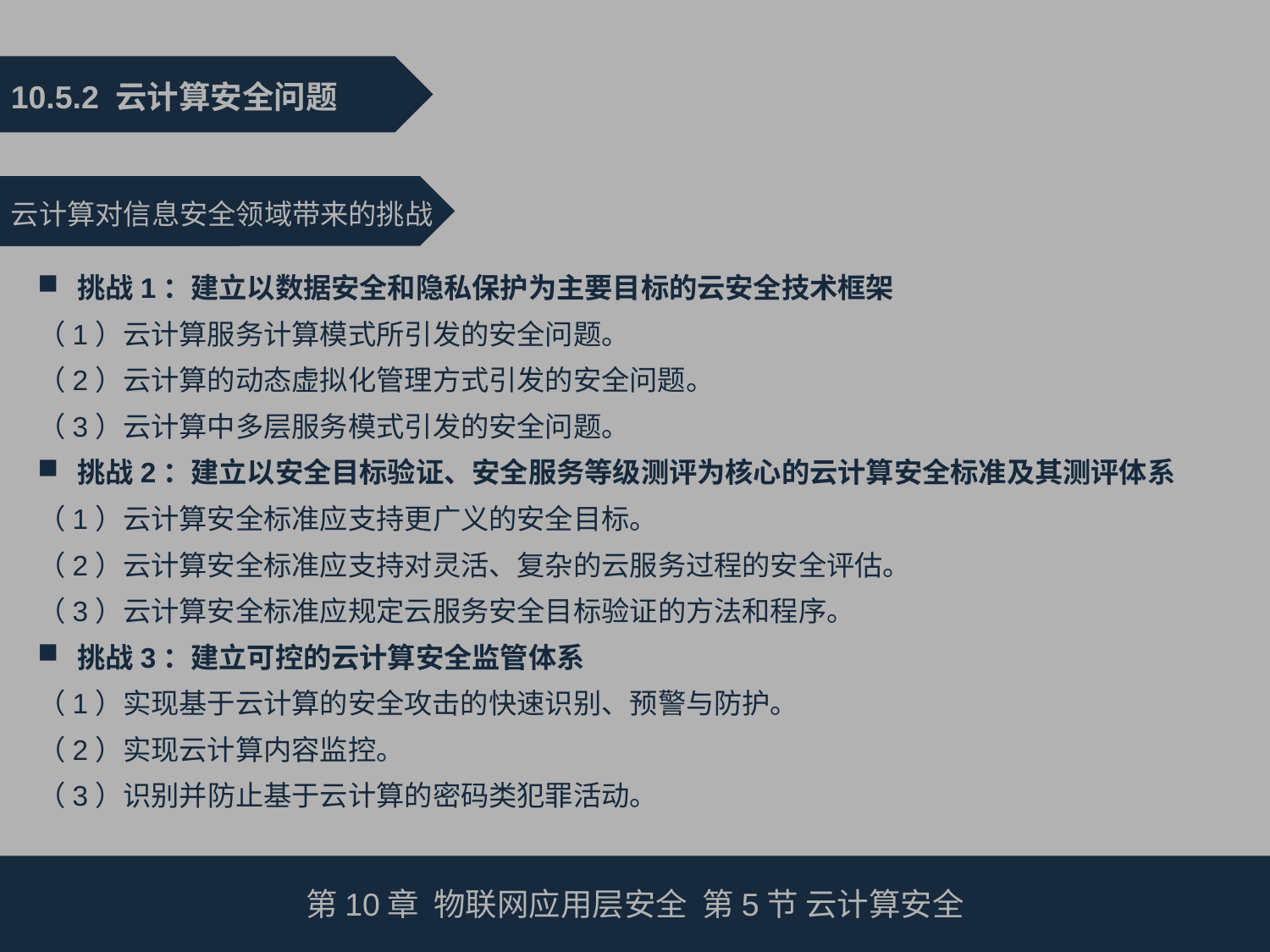

10.5.2 云计算安全问题

云计算对信息安全领域带来的挑战
挑战1：建立以数据安全和隐私保护为主要目标的云安全技术框架
（1）云计算服务计算模式所引发的安全问题。
（2）云计算的动态虚拟化管理方式引发的安全问题。
（3）云计算中多层服务模式引发的安全问题。
挑战2：建立以安全目标验证、安全服务等级测评为核心的云计算安全标准及其测评体系
（1）云计算安全标准应支持更广义的安全目标。
（2）云计算安全标准应支持对灵活、复杂的云服务过程的安全评估。
（3）云计算安全标准应规定云服务安全目标验证的方法和程序。
挑战3：建立可控的云计算安全监管体系
（1）实现基于云计算的安全攻击的快速识别、预警与防护。
（2）实现云计算内容监控。
（3）识别并防止基于云计算的密码类犯罪活动。